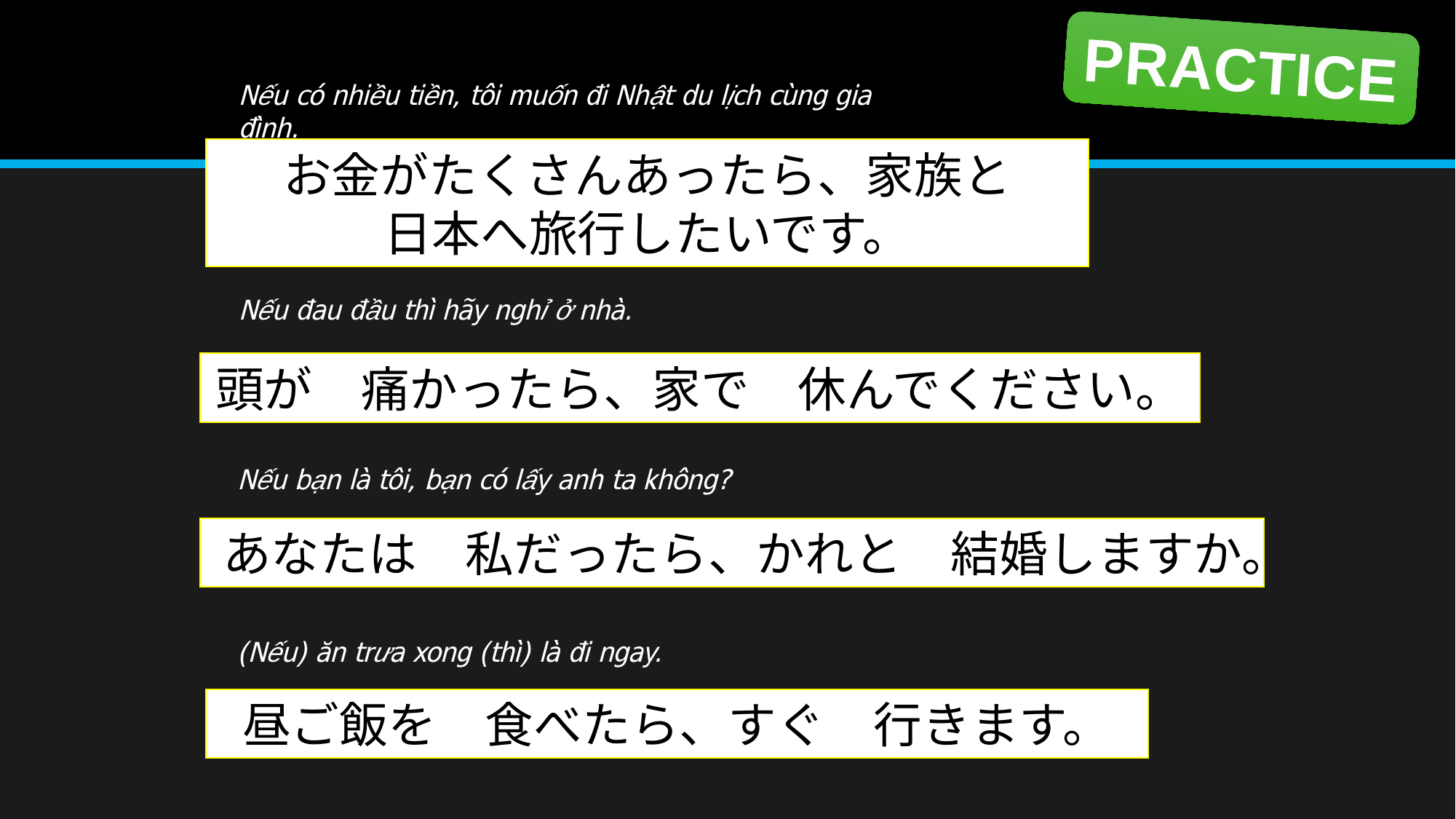

PRACTICE
Nếu có nhiều tiền, tôi muốn đi Nhật du lịch cùng gia đình.
お金がたくさんあったら、家族と
日本へ旅行したいです。
Nếu đau đầu thì hãy nghỉ ở nhà.
頭が　痛かったら、家で　休んでください。
Nếu bạn là tôi, bạn có lấy anh ta không?
あなたは　私だったら、かれと　結婚しますか。
(Nếu) ăn trưa xong (thì) là đi ngay.
昼ご飯を　食べたら、すぐ　行きます。